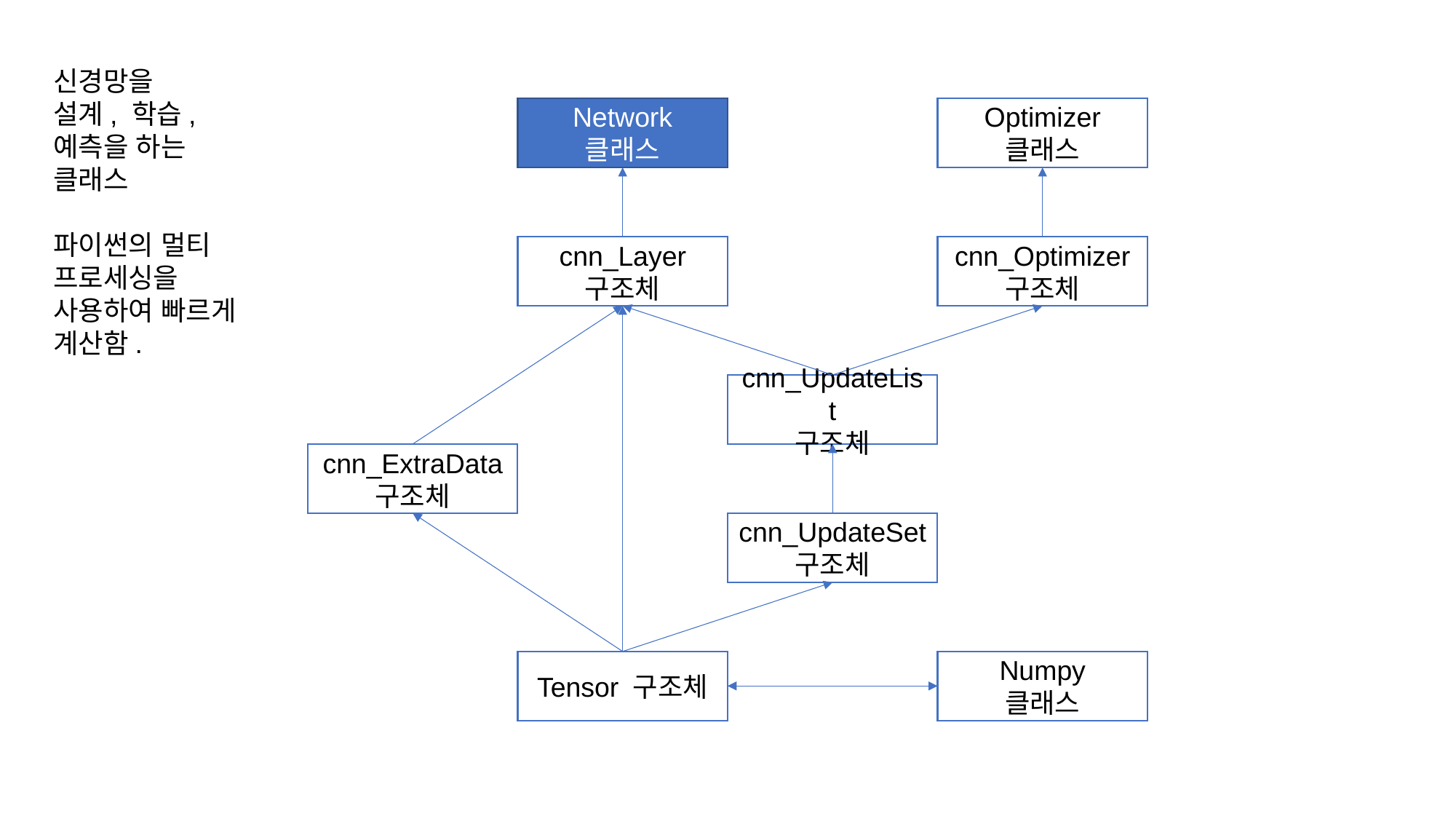

신경망을
설계, 학습, 예측을 하는 클래스

파이썬의 멀티 프로세싱을 사용하여 빠르게 계산함.
Network
클래스
Optimizer
클래스
Network
클래스
Optimizer
클래스
cnn_Optimizer
구조체
cnn_Layer
구조체
cnn_UpdateList
구조체
cnn_ExtraData
구조체
cnn_UpdateSet
구조체
Tensor 구조체
Numpy
클래스
Numpy
클래스